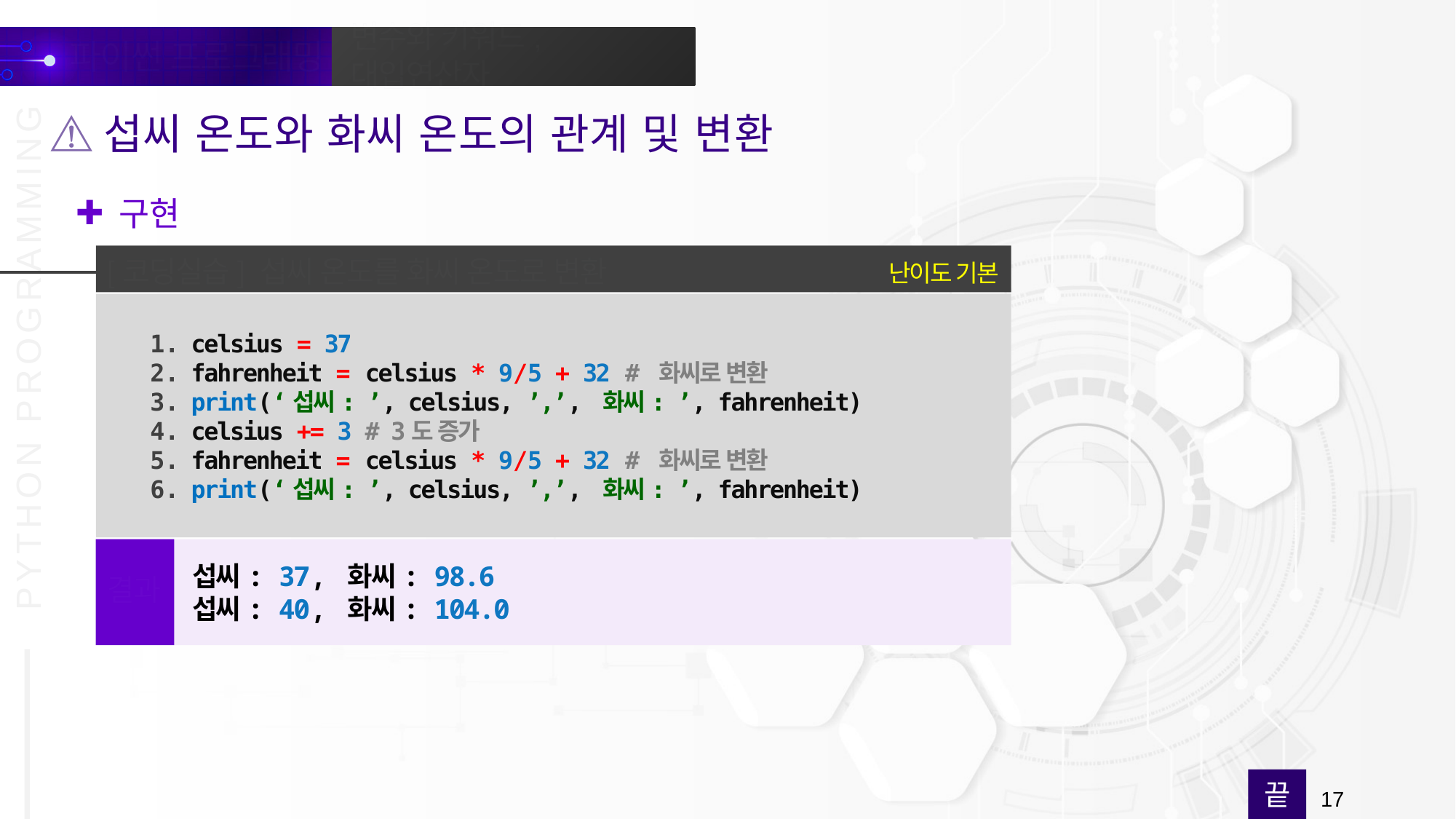

섭씨 온도와 화씨 온도의 관계 및 변환
구현

난이도 기본
[코딩실습] 섭씨 온도를 화씨 온도로 변환
celsius = 37
fahrenheit = celsius * 9/5 + 32 # 화씨로 변환
print(‘섭씨: ’, celsius, ’,’, 화씨: ’, fahrenheit)
celsius += 3 # 3도 증가
fahrenheit = celsius * 9/5 + 32 # 화씨로 변환
print(‘섭씨: ’, celsius, ’,’, 화씨: ’, fahrenheit)
섭씨: 37, 화씨: 98.6
섭씨: 40, 화씨: 104.0

결과
끝
17